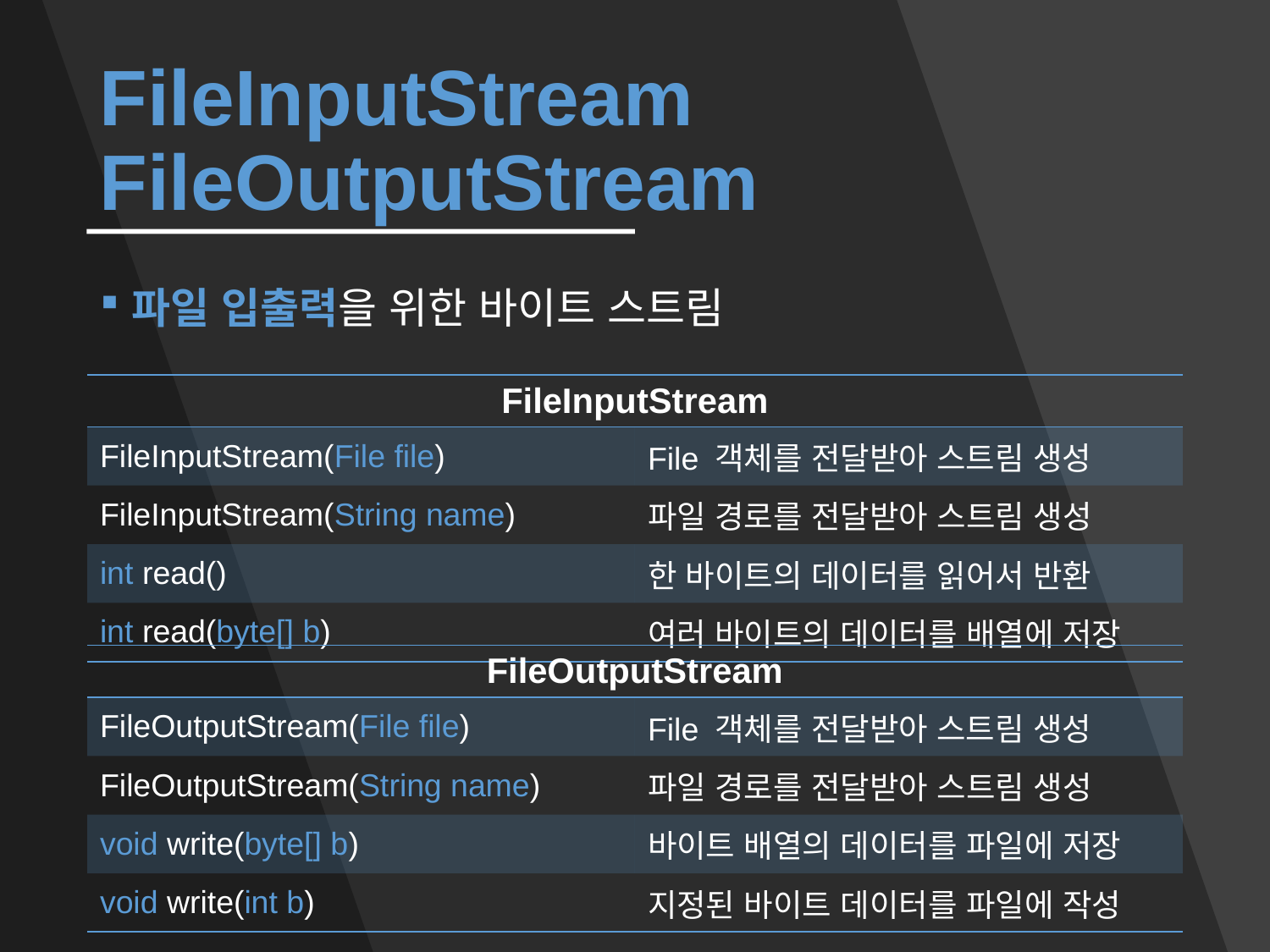

# FileInputStream FileOutputStream

파일 입출력을 위한 바이트 스트림
| FileInputStream |  |
| --- | --- |
| FileInputStream(File file) | File 객체를 전달받아 스트림 생성 |
| FileInputStream(String name) | 파일 경로를 전달받아 스트림 생성 |
| int read() | 한 바이트의 데이터를 읽어서 반환 |
| int read(byte[] b) | 여러 바이트의 데이터를 배열에 저장 |
| FileOutputStream |  |
| --- | --- |
| FileOutputStream(File file) | File 객체를 전달받아 스트림 생성 |
| FileOutputStream(String name) | 파일 경로를 전달받아 스트림 생성 |
| void write(byte[] b) | 바이트 배열의 데이터를 파일에 저장 |
| void write(int b) | 지정된 바이트 데이터를 파일에 작성 |